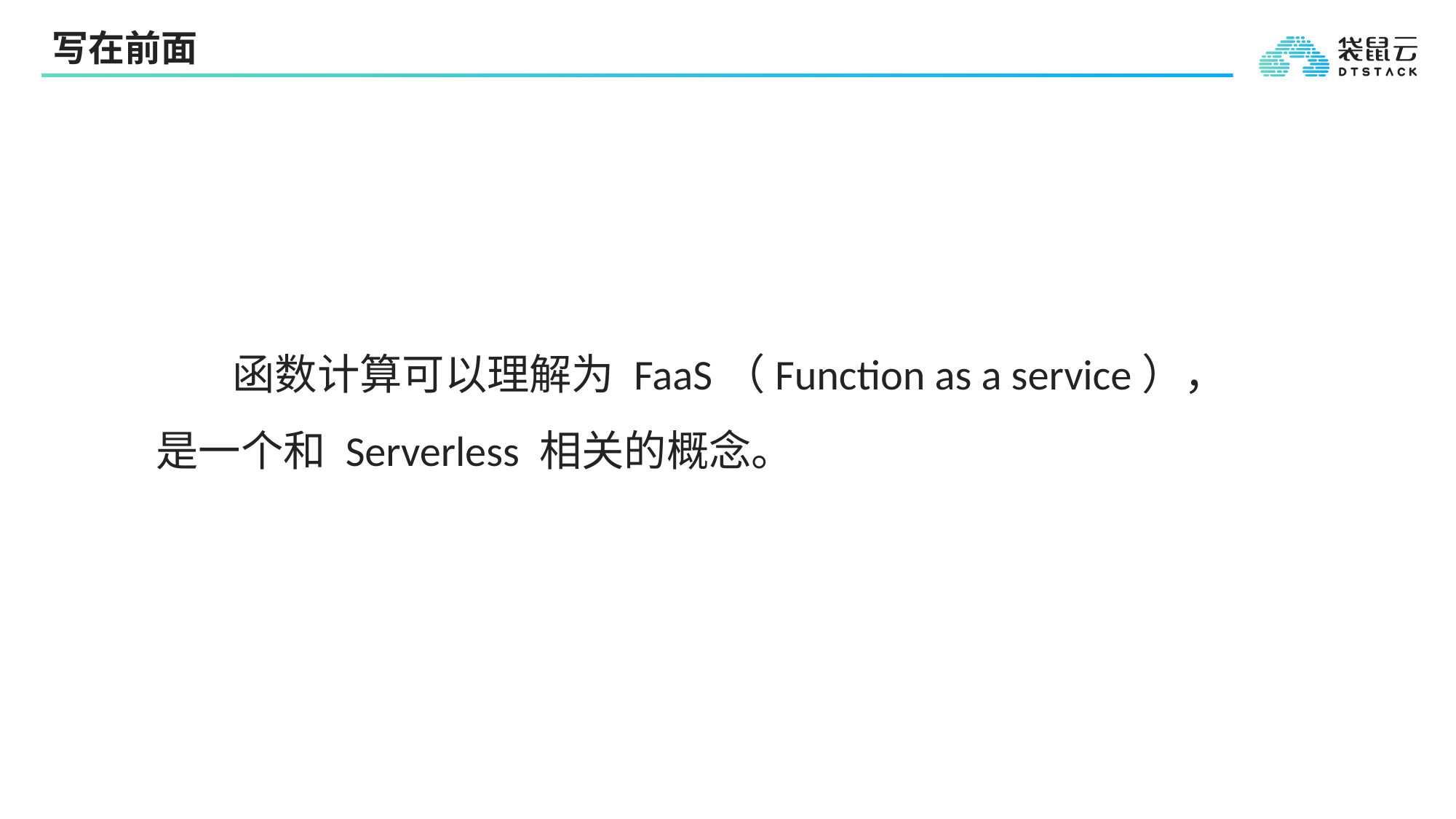

# 写在前面
       函数计算可以理解为 FaaS（Function as a service），是一个和 Serverless 相关的概念。